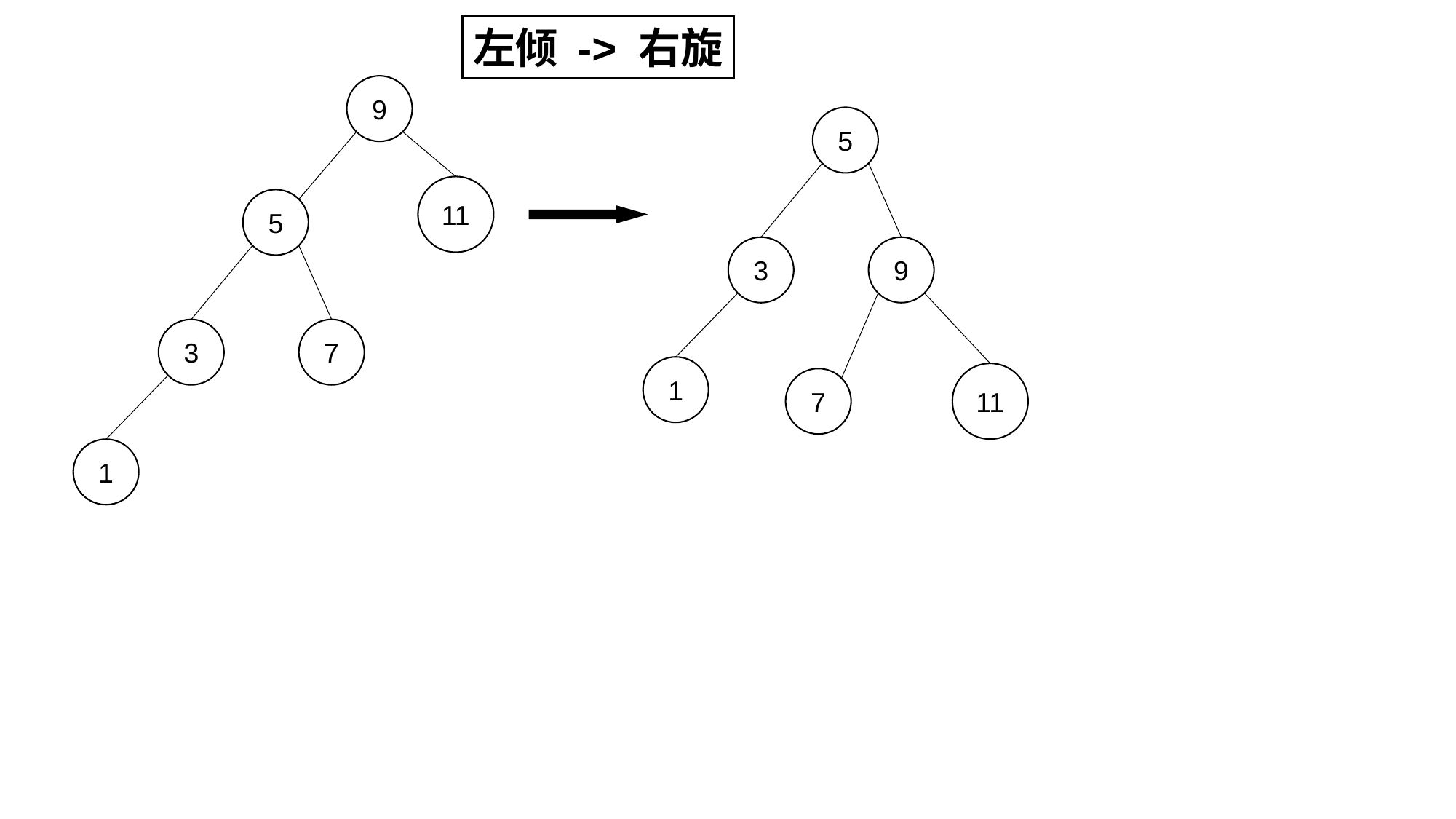

左倾 -> 右旋
9
5
11
5

3
9
3
7
1
11
7
1